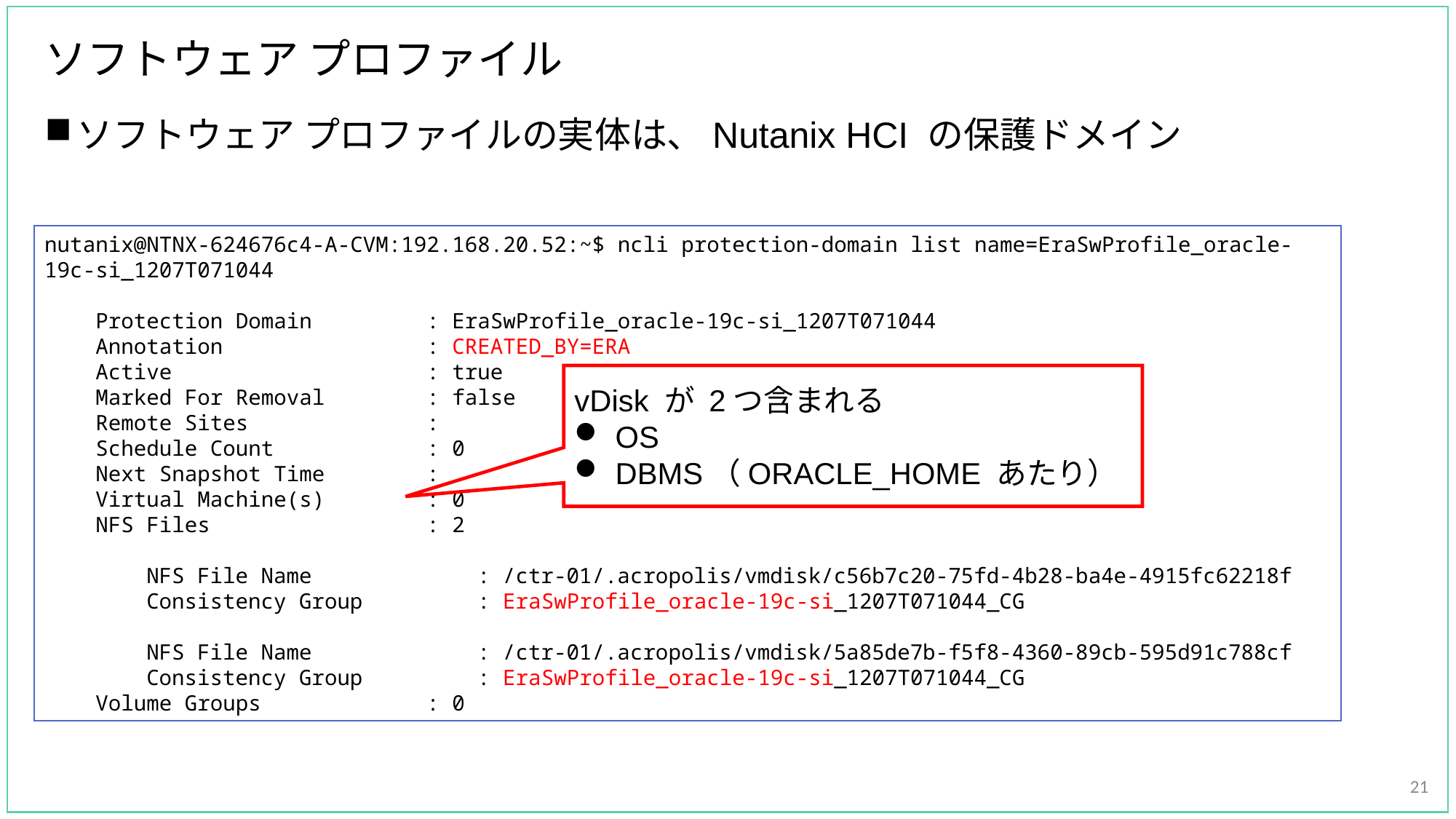

# ソフトウェア プロファイル
ソフトウェア プロファイルの実体は、Nutanix HCI の保護ドメイン
nutanix@NTNX-624676c4-A-CVM:192.168.20.52:~$ ncli protection-domain list name=EraSwProfile_oracle-19c-si_1207T071044

    Protection Domain         : EraSwProfile_oracle-19c-si_1207T071044
    Annotation                : CREATED_BY=ERA
    Active                    : true
    Marked For Removal        : false
    Remote Sites              :
    Schedule Count            : 0
    Next Snapshot Time        :
    Virtual Machine(s)        : 0
    NFS Files                 : 2

        NFS File Name             : /ctr-01/.acropolis/vmdisk/c56b7c20-75fd-4b28-ba4e-4915fc62218f
        Consistency Group         : EraSwProfile_oracle-19c-si_1207T071044_CG

        NFS File Name             : /ctr-01/.acropolis/vmdisk/5a85de7b-f5f8-4360-89cb-595d91c788cf
        Consistency Group         : EraSwProfile_oracle-19c-si_1207T071044_CG
    Volume Groups             : 0
vDisk が 2つ含まれる
OS
DBMS（ORACLE_HOME あたり）
21